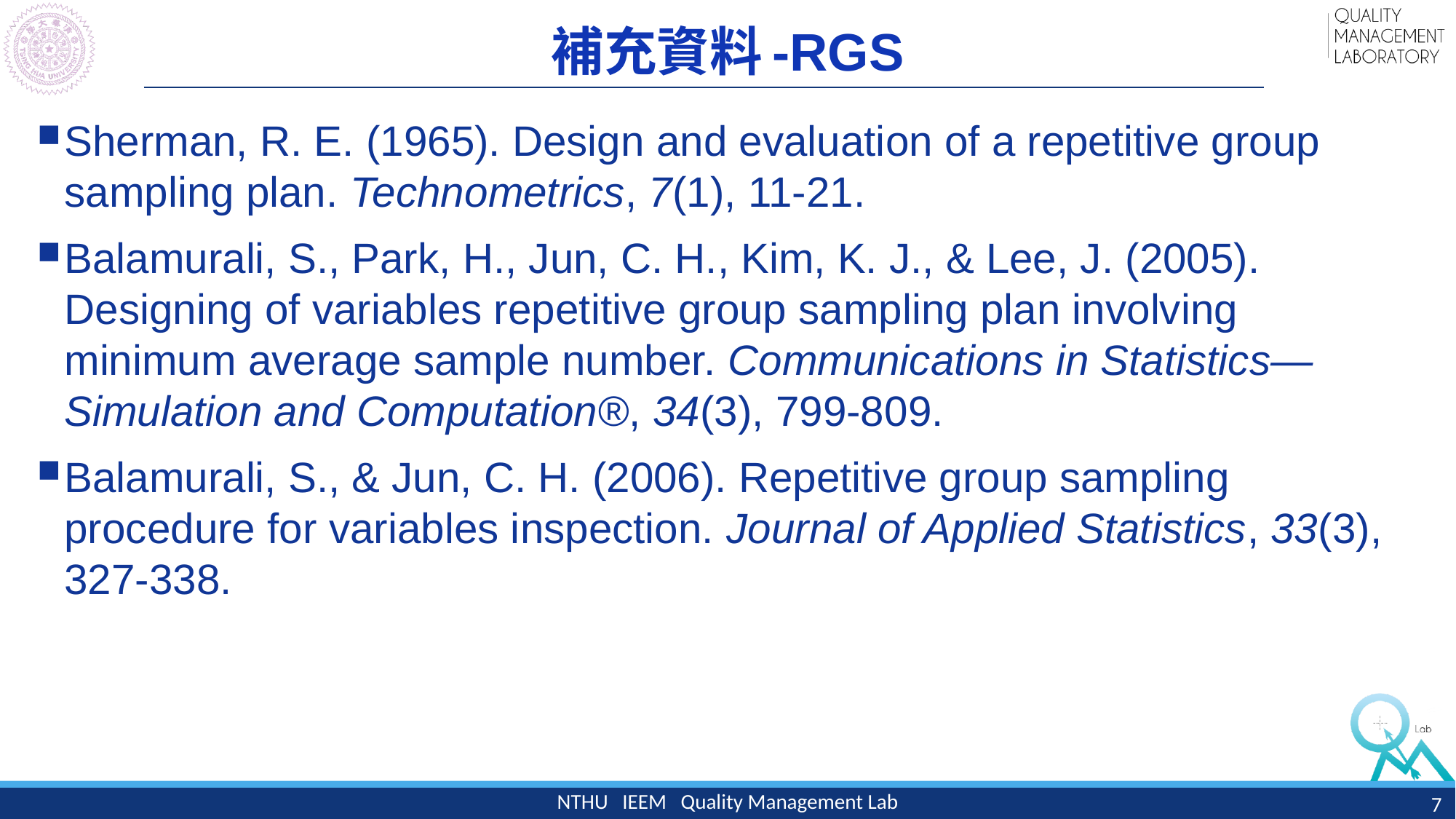

# 補充資料-RGS
Sherman, R. E. (1965). Design and evaluation of a repetitive group sampling plan. Technometrics, 7(1), 11-21.
Balamurali, S., Park, H., Jun, C. H., Kim, K. J., & Lee, J. (2005). Designing of variables repetitive group sampling plan involving minimum average sample number. Communications in Statistics—Simulation and Computation®, 34(3), 799-809.
Balamurali, S., & Jun, C. H. (2006). Repetitive group sampling procedure for variables inspection. Journal of Applied Statistics, 33(3), 327-338.
7